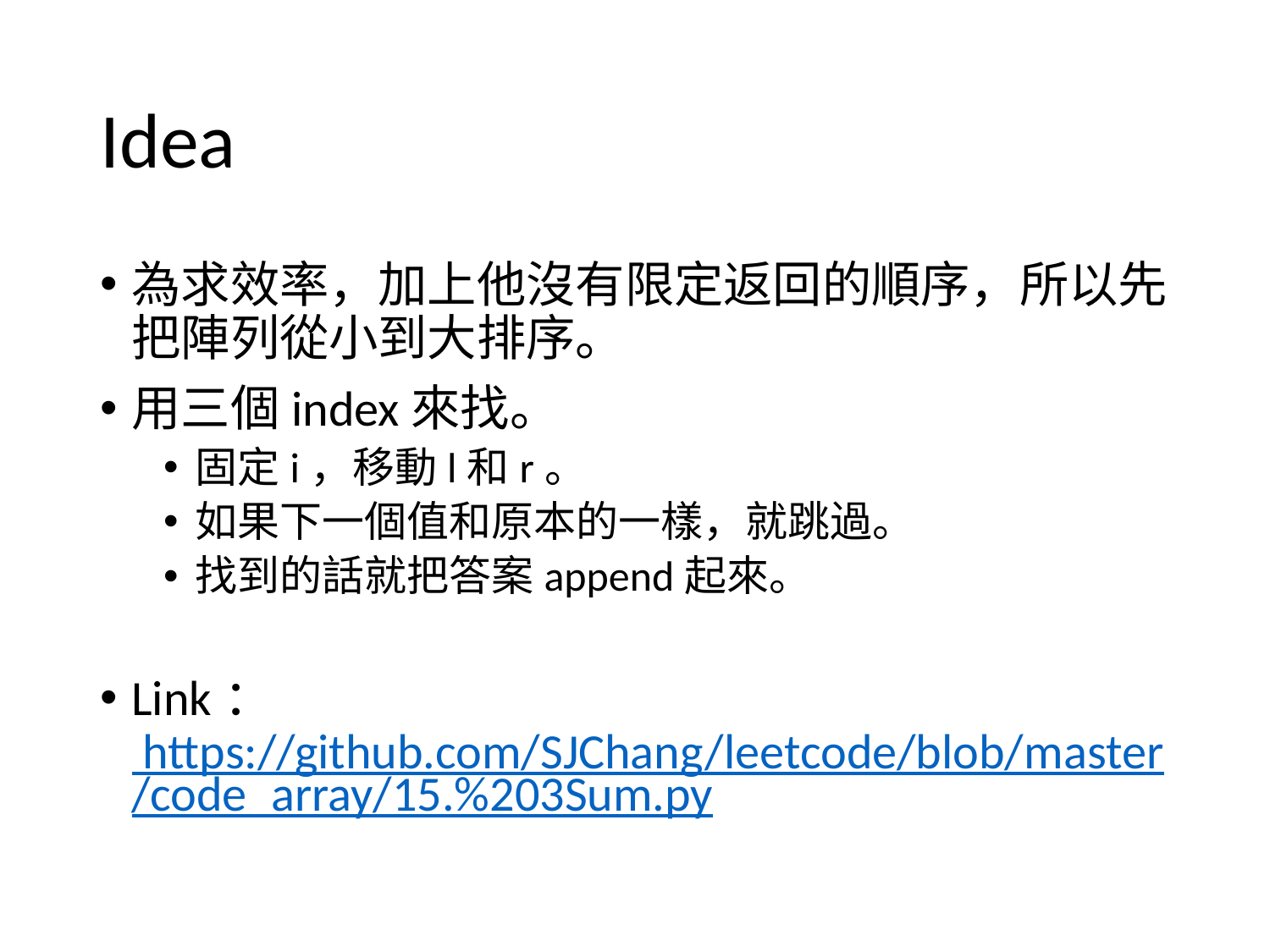

# Idea
為求效率，加上他沒有限定返回的順序，所以先把陣列從小到大排序。
用三個index來找。
固定i，移動l和r。
如果下一個值和原本的一樣，就跳過。
找到的話就把答案append起來。

Link： https://github.com/SJChang/leetcode/blob/master/code_array/15.%203Sum.py